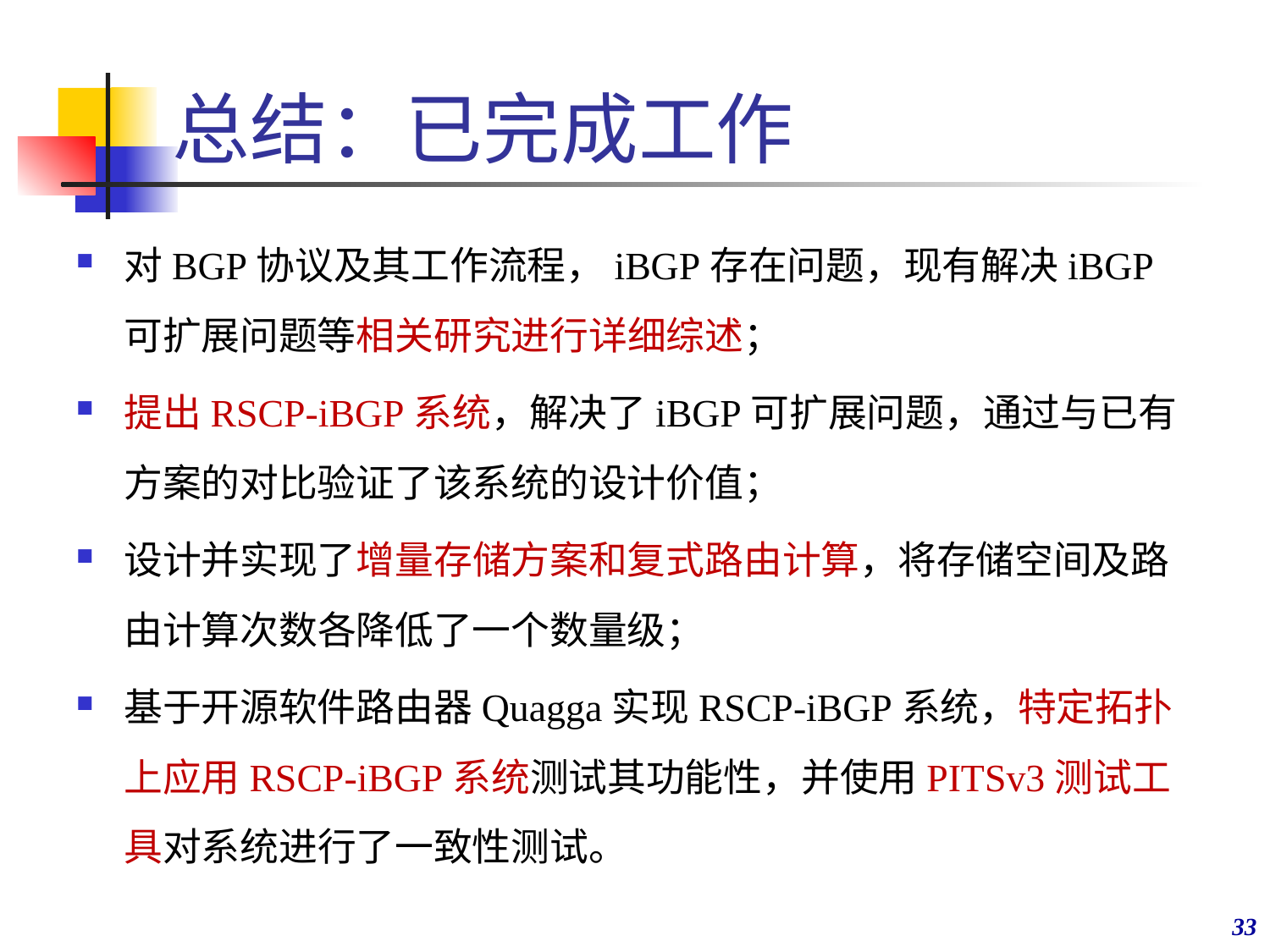

# 总结：已完成工作
对BGP协议及其工作流程，iBGP存在问题，现有解决iBGP可扩展问题等相关研究进行详细综述；
提出RSCP-iBGP系统，解决了iBGP可扩展问题，通过与已有方案的对比验证了该系统的设计价值；
设计并实现了增量存储方案和复式路由计算，将存储空间及路由计算次数各降低了一个数量级；
基于开源软件路由器Quagga实现RSCP-iBGP系统，特定拓扑上应用RSCP-iBGP系统测试其功能性，并使用PITSv3测试工具对系统进行了一致性测试。
33